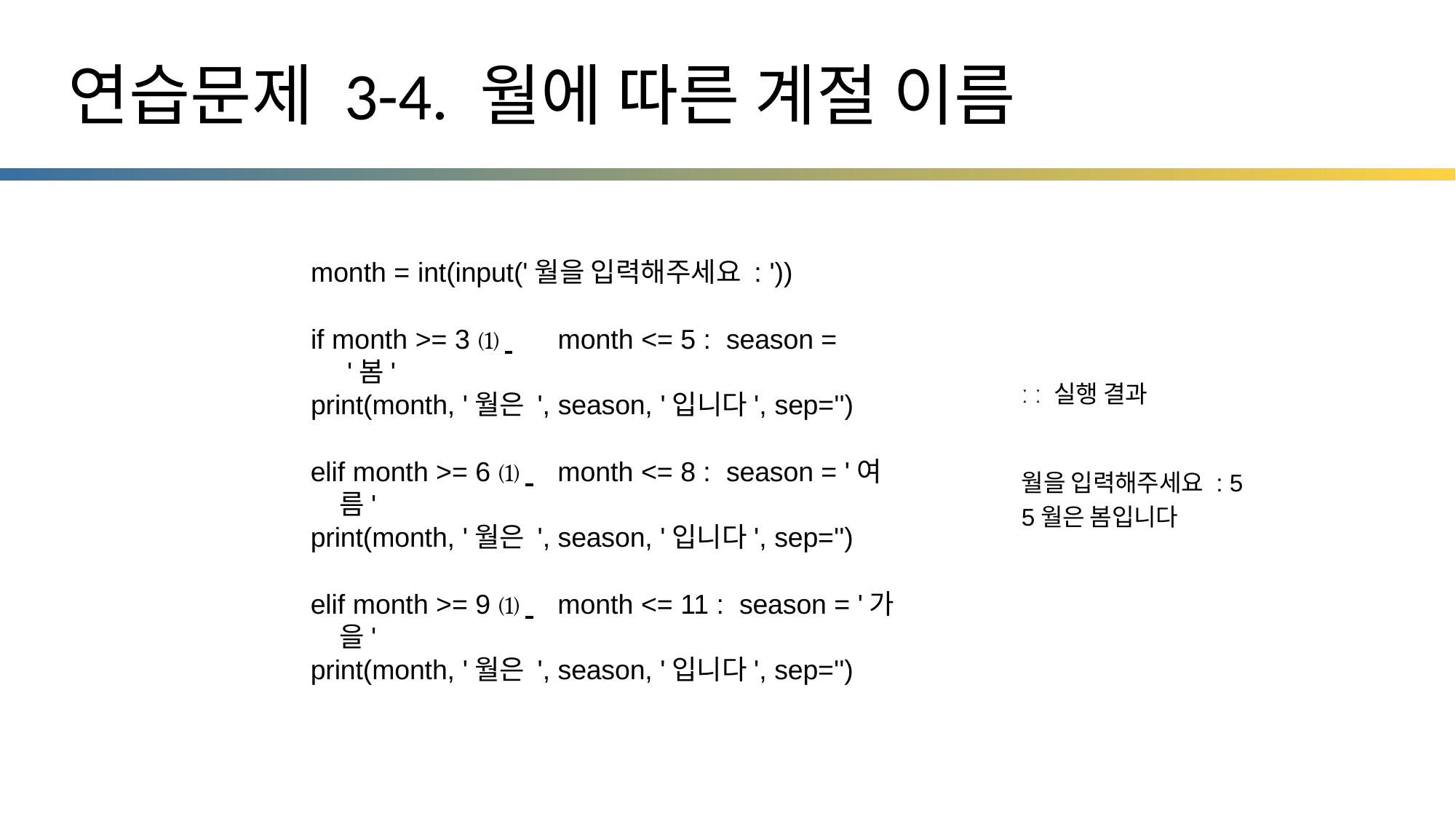

# 연습문제 3-4. 월에 따른 계절 이름
month = int(input('월을 입력해주세요 : '))

if month >= 3 ⑴ 	month <= 5 :  season = '봄'
print(month, '월은 ', season, '입니다', sep='')

elif month >= 6 ⑴ 	month <= 8 :  season = '여름'
print(month, '월은 ', season, '입니다', sep='')

elif month >= 9 ⑴ 	month <= 11 :  season = '가을'
print(month, '월은 ', season, '입니다', sep='')
| ː ː 실행 결과 |
| --- |
| 월을 입력해주세요 : 5 5월은 봄입니다 |